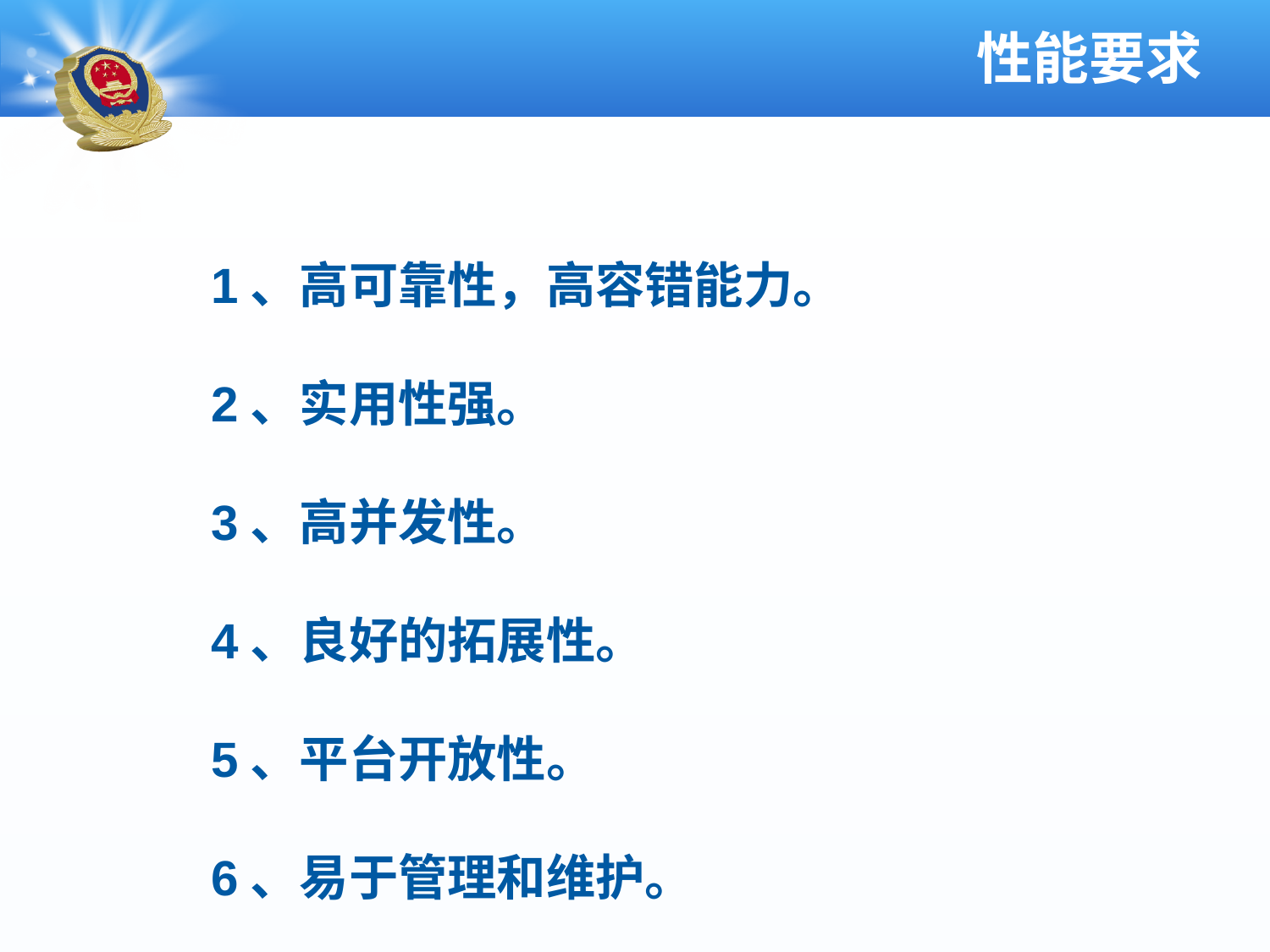

# 性能要求
1、高可靠性，高容错能力。
2、实用性强。
3、高并发性。
4、良好的拓展性。
5、平台开放性。
6、易于管理和维护。